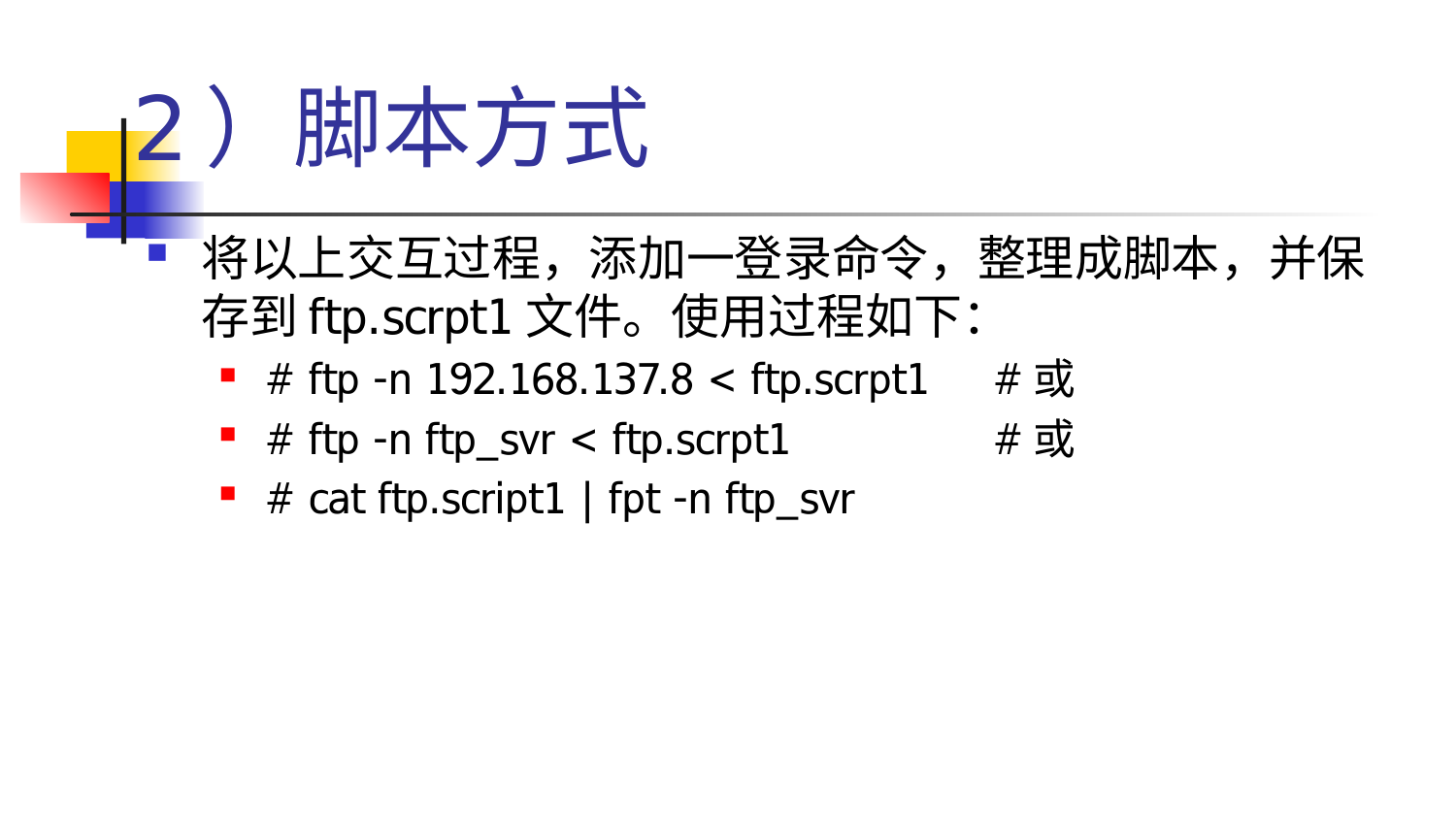

# 2）脚本方式
将以上交互过程，添加一登录命令，整理成脚本，并保存到ftp.scrpt1文件。使用过程如下：
# ftp -n 192.168.137.8 < ftp.scrpt1	#或
# ftp -n ftp_svr < ftp.scrpt1		#或
# cat ftp.script1 | fpt -n ftp_svr